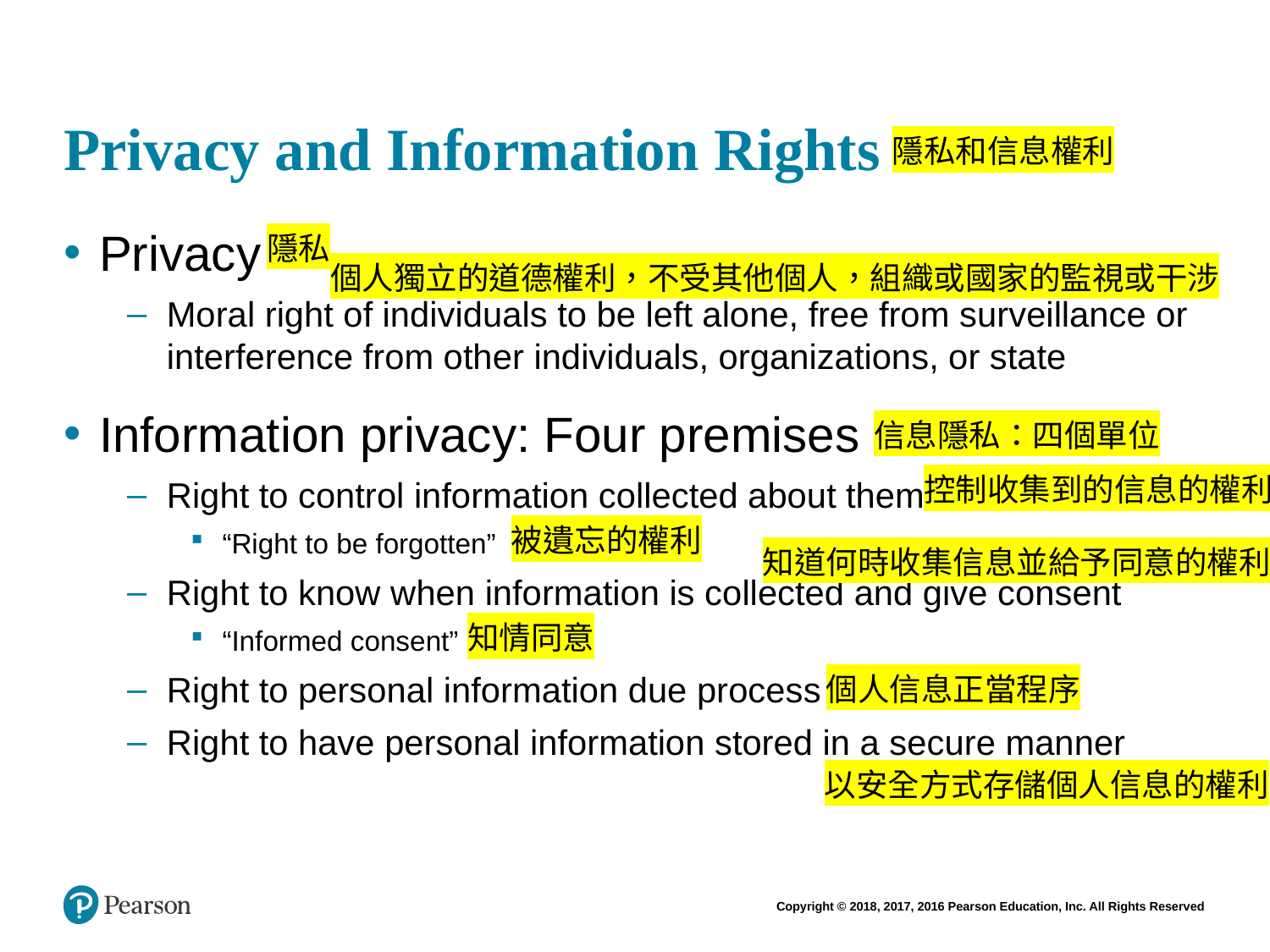

# Privacy and Information Rights
隱私和信息權利
Privacy
Moral right of individuals to be left alone, free from surveillance or interference from other individuals, organizations, or state
Information privacy: Four premises
Right to control information collected about them
“Right to be forgotten”
Right to know when information is collected and give consent
“Informed consent”
Right to personal information due process
Right to have personal information stored in a secure manner
隱私
個人獨立的道德權利，不受其他個人，組織或國家的監視或干涉
信息隱私：四個單位
控制收集到的信息的權利
被遺忘的權利
知道何時收集信息並給予同意的權利
知情同意
個人信息正當程序
以安全方式存儲個人信息的權利